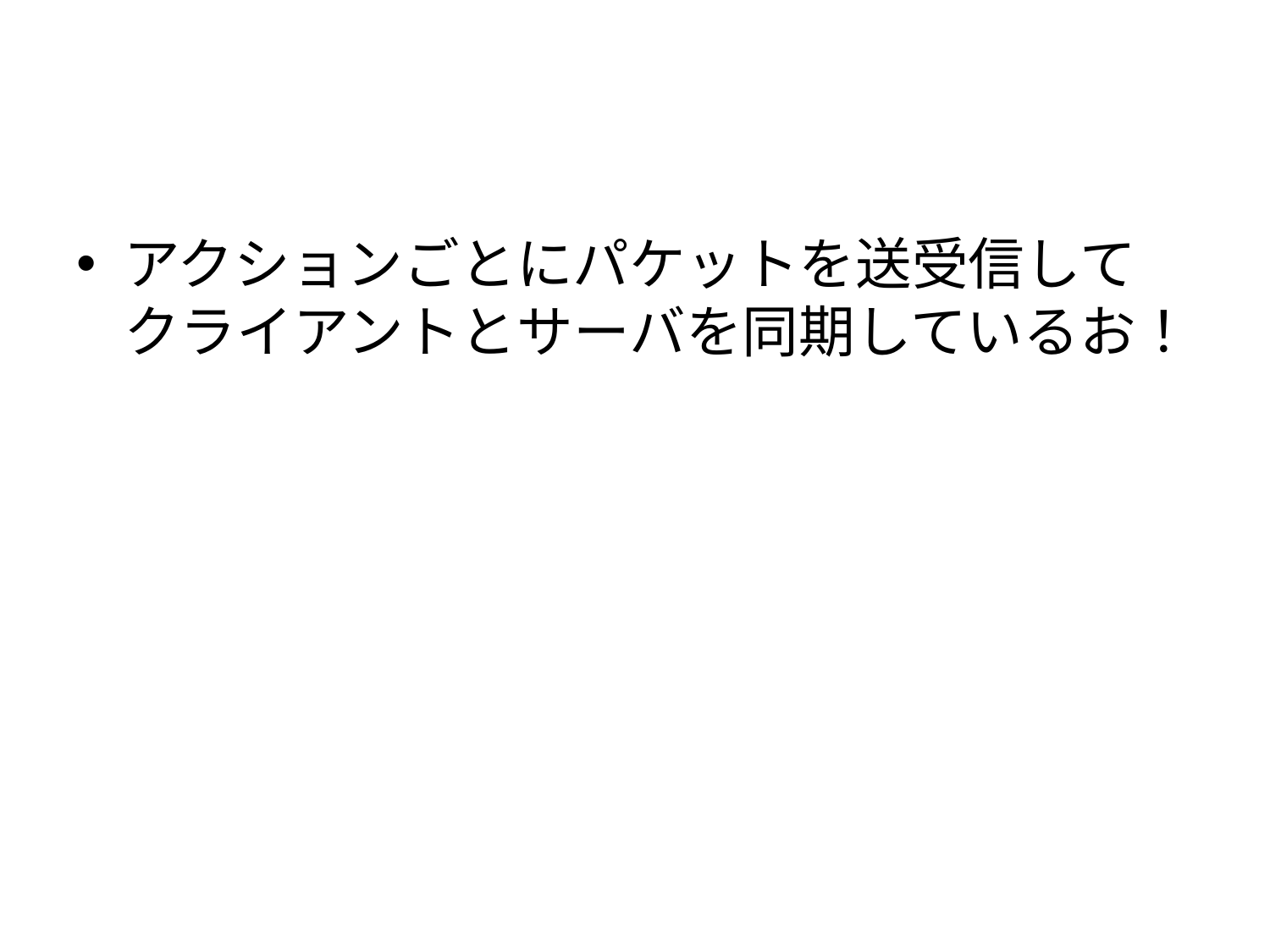

#
アクションごとにパケットを送受信して
クライアントとサーバを同期しているお！